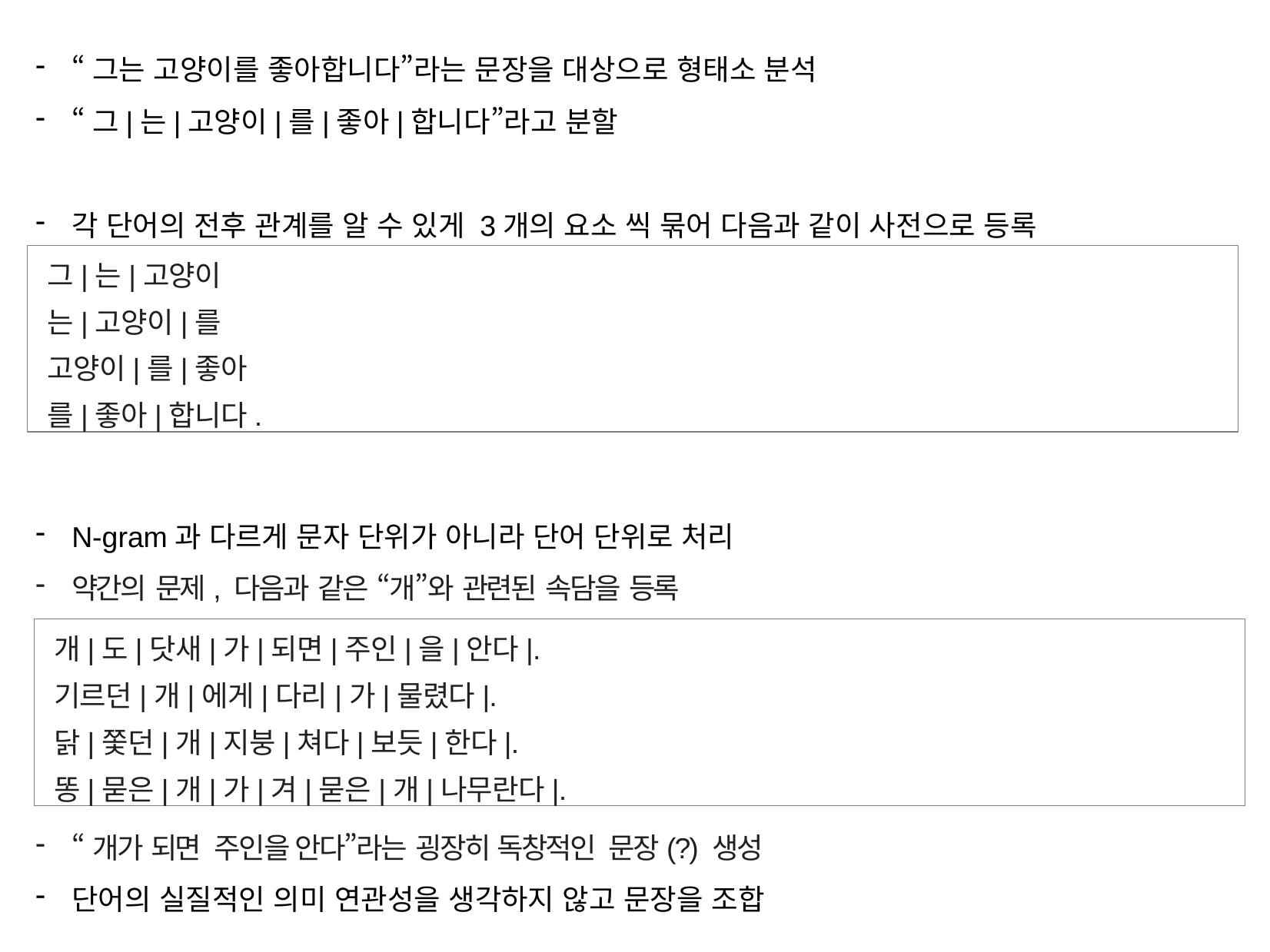

“그는 고양이를 좋아합니다”라는 문장을 대상으로 형태소 분석
“그|는|고양이|를|좋아|합니다”라고 분할

각 단어의 전후 관계를 알 수 있게 3개의 요소 씩 묶어 다음과 같이 사전으로 등록

N-gram과 다르게 문자 단위가 아니라 단어 단위로 처리
약간의 문제, 다음과 같은 “개”와 관련된 속담을 등록

“개가 되면  주인을 안다”라는 굉장히 독창적인  문장(?) 생성
단어의 실질적인 의미 연관성을 생각하지 않고 문장을 조합
그|는|고양이
는|고양이|를
고양이|를|좋아
를|좋아|합니다.
개|도|닷새|가|되면|주인|을|안다|.
기르던|개|에게|다리|가|물렸다|.
닭|쫓던|개|지붕|쳐다|보듯|한다|.
똥|묻은|개|가|겨|묻은|개|나무란다|.